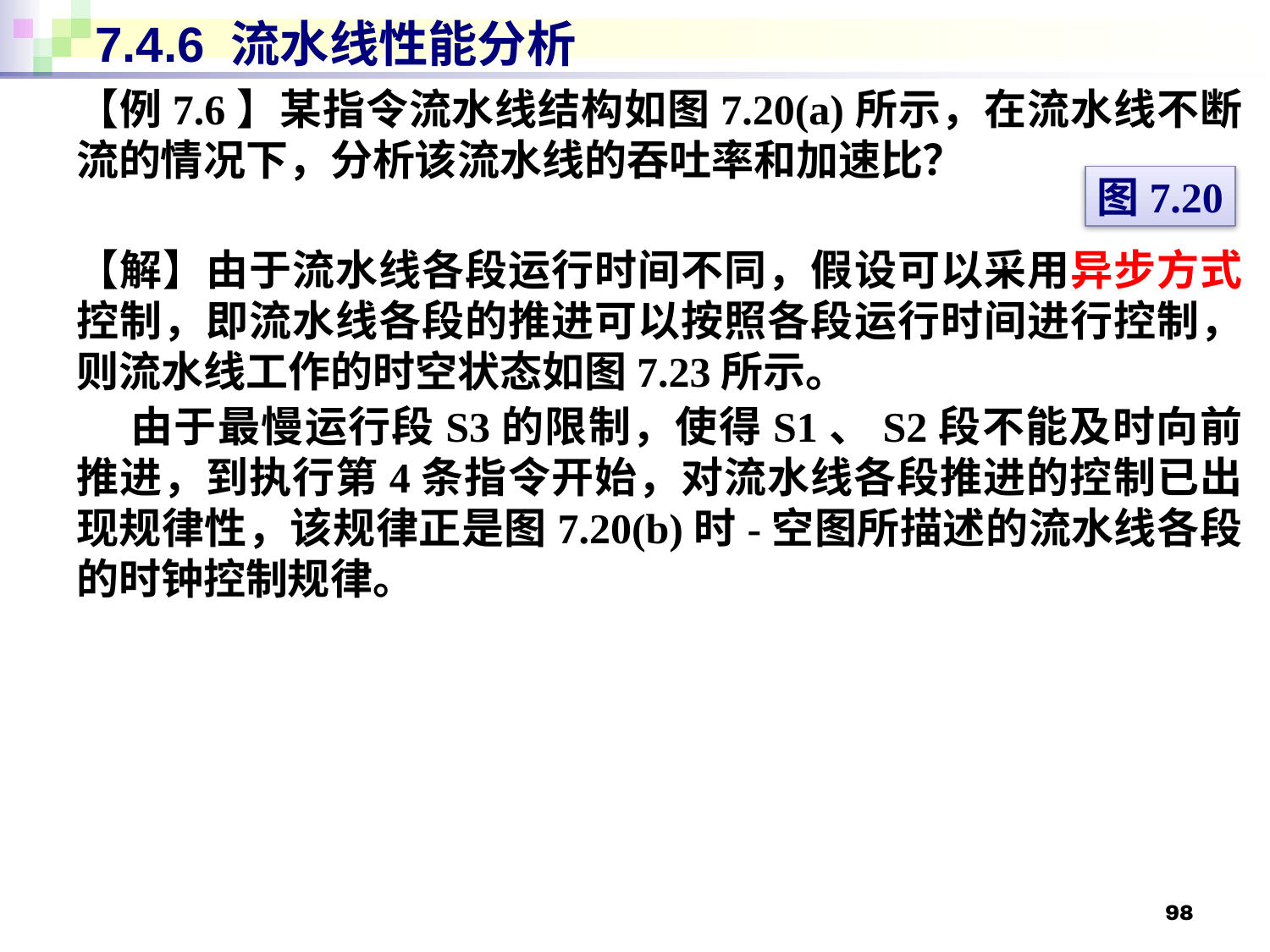

# 7.4.6 流水线性能分析
【例7.6】某指令流水线结构如图7.20(a)所示，在流水线不断流的情况下，分析该流水线的吞吐率和加速比？

【解】由于流水线各段运行时间不同，假设可以采用异步方式控制，即流水线各段的推进可以按照各段运行时间进行控制，则流水线工作的时空状态如图7.23所示。
    由于最慢运行段S3的限制，使得S1、S2段不能及时向前推进，到执行第4条指令开始，对流水线各段推进的控制已出现规律性，该规律正是图7.20(b)时-空图所描述的流水线各段的时钟控制规律。
图7.20
98